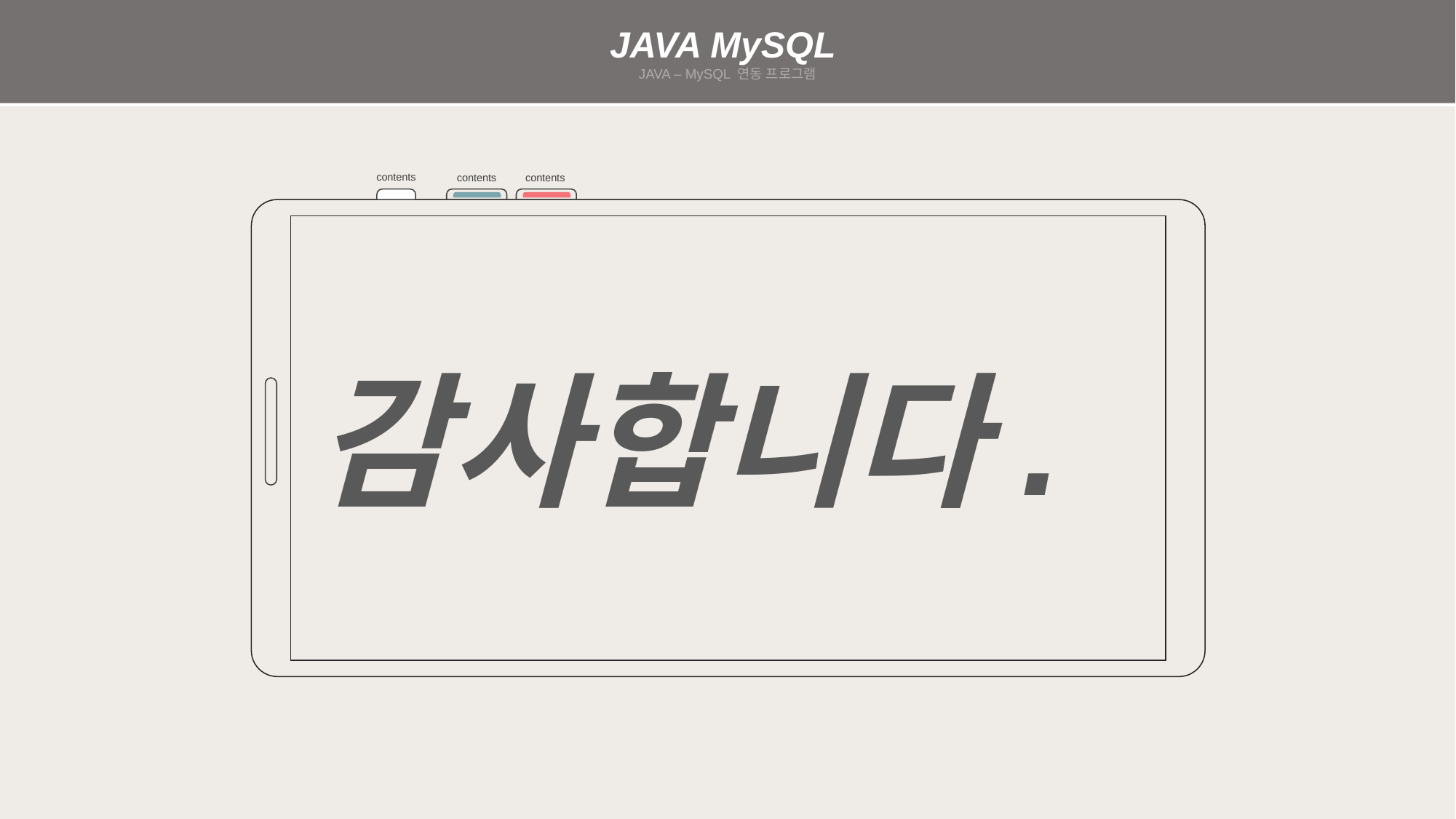

JAVA MySQL
JAVA – MySQL 연동 프로그램

contents
contents
contents

감사합니다.